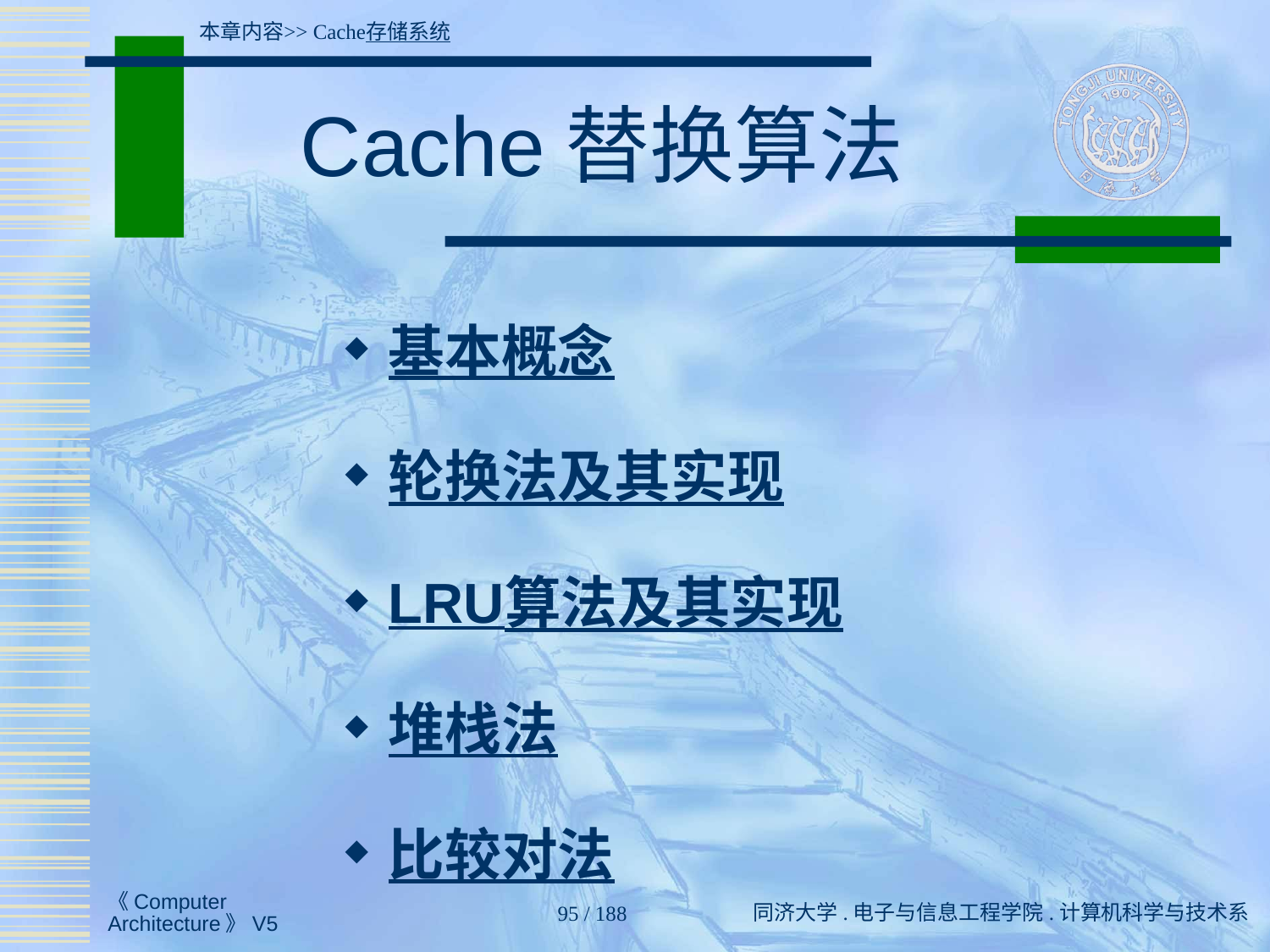

本章内容>> Cache存储系统
# Cache替换算法
基本概念
轮换法及其实现
LRU算法及其实现
堆栈法
比较对法